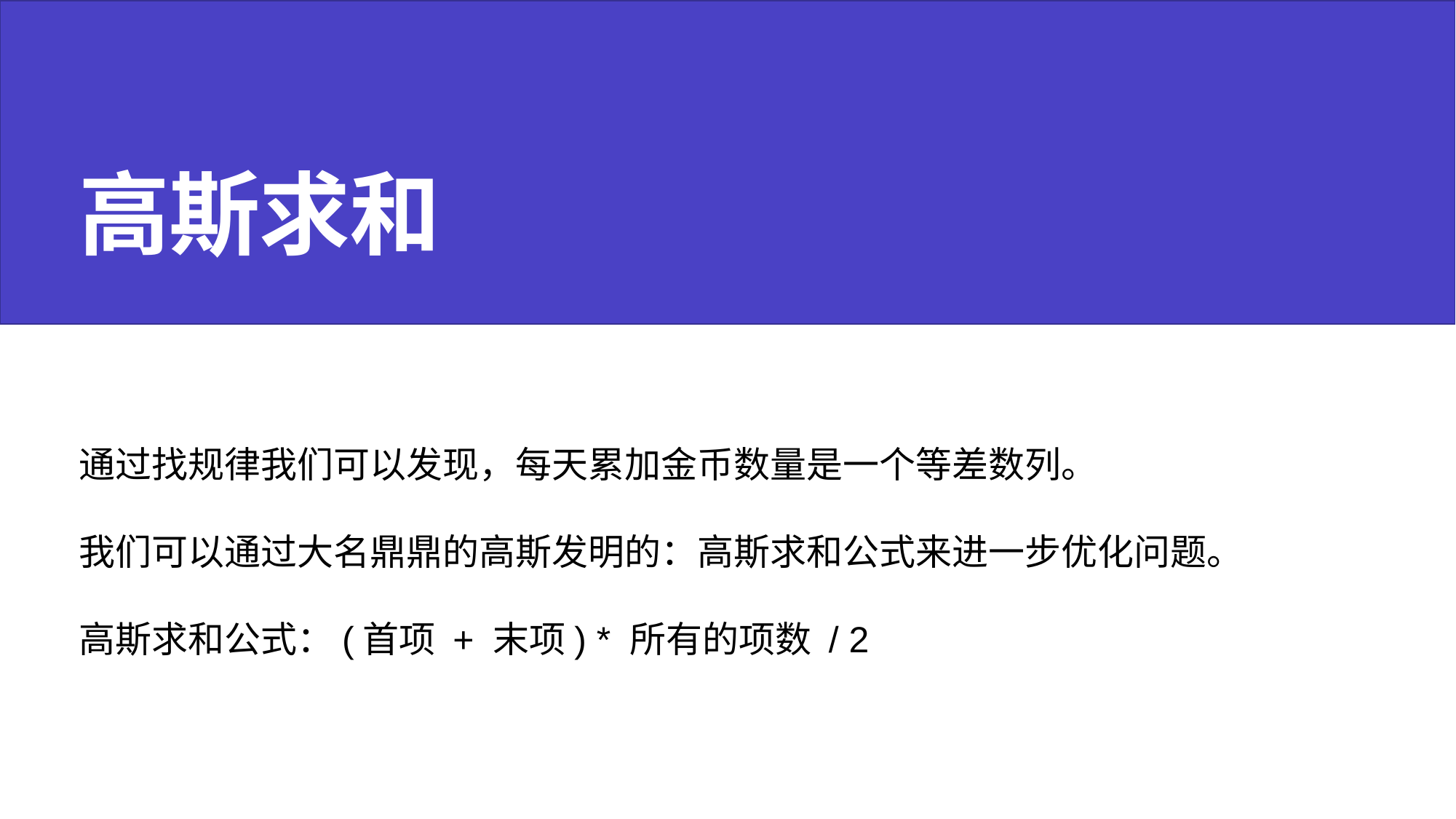

高斯求和
通过找规律我们可以发现，每天累加金币数量是一个等差数列。

我们可以通过大名鼎鼎的高斯发明的：高斯求和公式来进一步优化问题。

高斯求和公式：(首项 + 末项) * 所有的项数 / 2